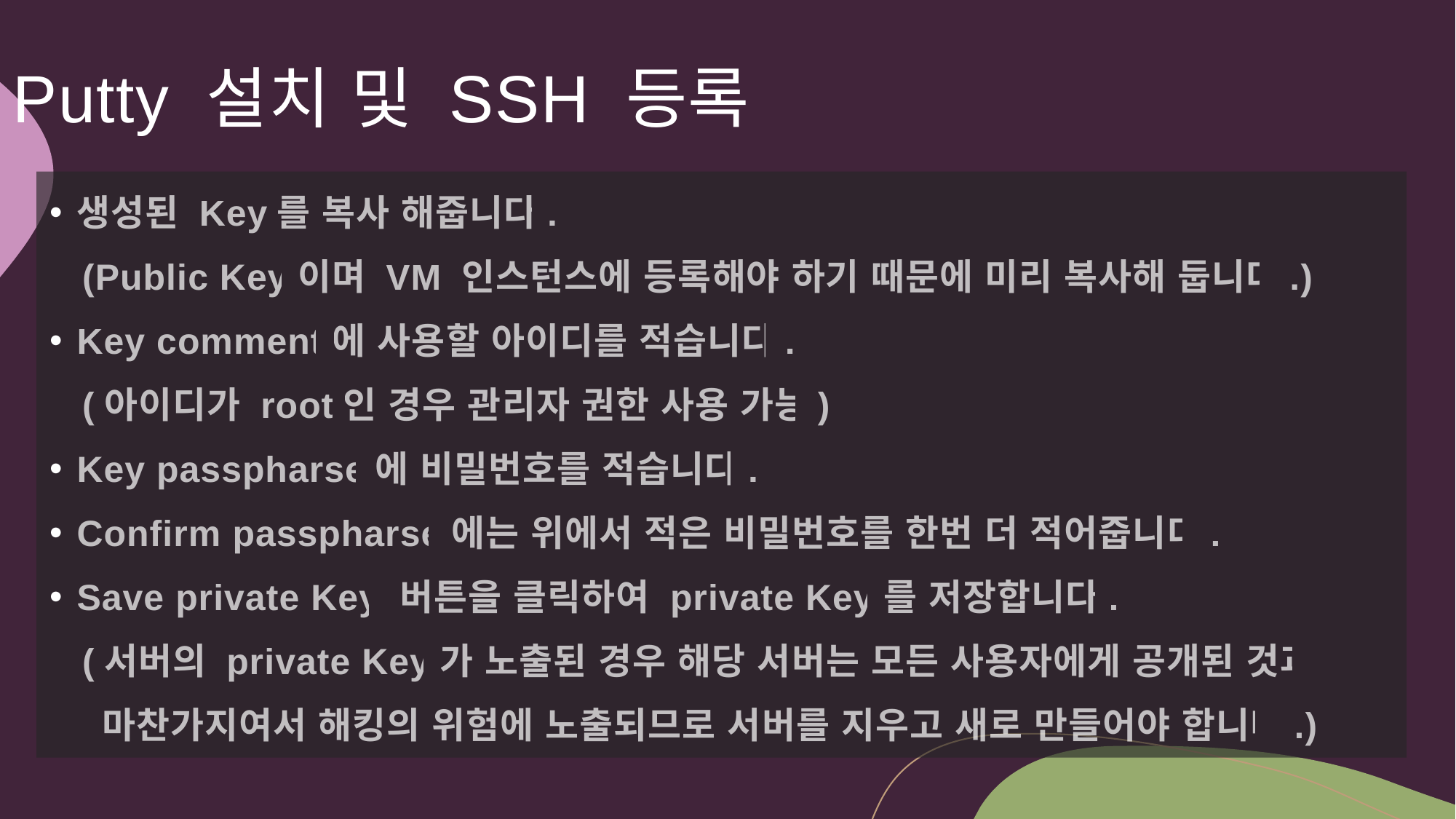

Putty 설치 및 SSH 등록
생성된 Key를 복사 해줍니다.
   (Public Key이며 VM 인스턴스에 등록해야 하기 때문에 미리 복사해 둡니다.)
Key comment에 사용할 아이디를 적습니다.
   (아이디가 root인 경우 관리자 권한 사용 가능)
Key passpharse에 비밀번호를 적습니다.
Confirm passpharse에는 위에서 적은 비밀번호를 한번 더 적어줍니다.
Save private Key 버튼을 클릭하여 private Key를 저장합니다.
   (서버의 private Key가 노출된 경우 해당 서버는 모든 사용자에게 공개된 것과
    마찬가지여서 해킹의 위험에 노출되므로 서버를 지우고 새로 만들어야 합니다.)